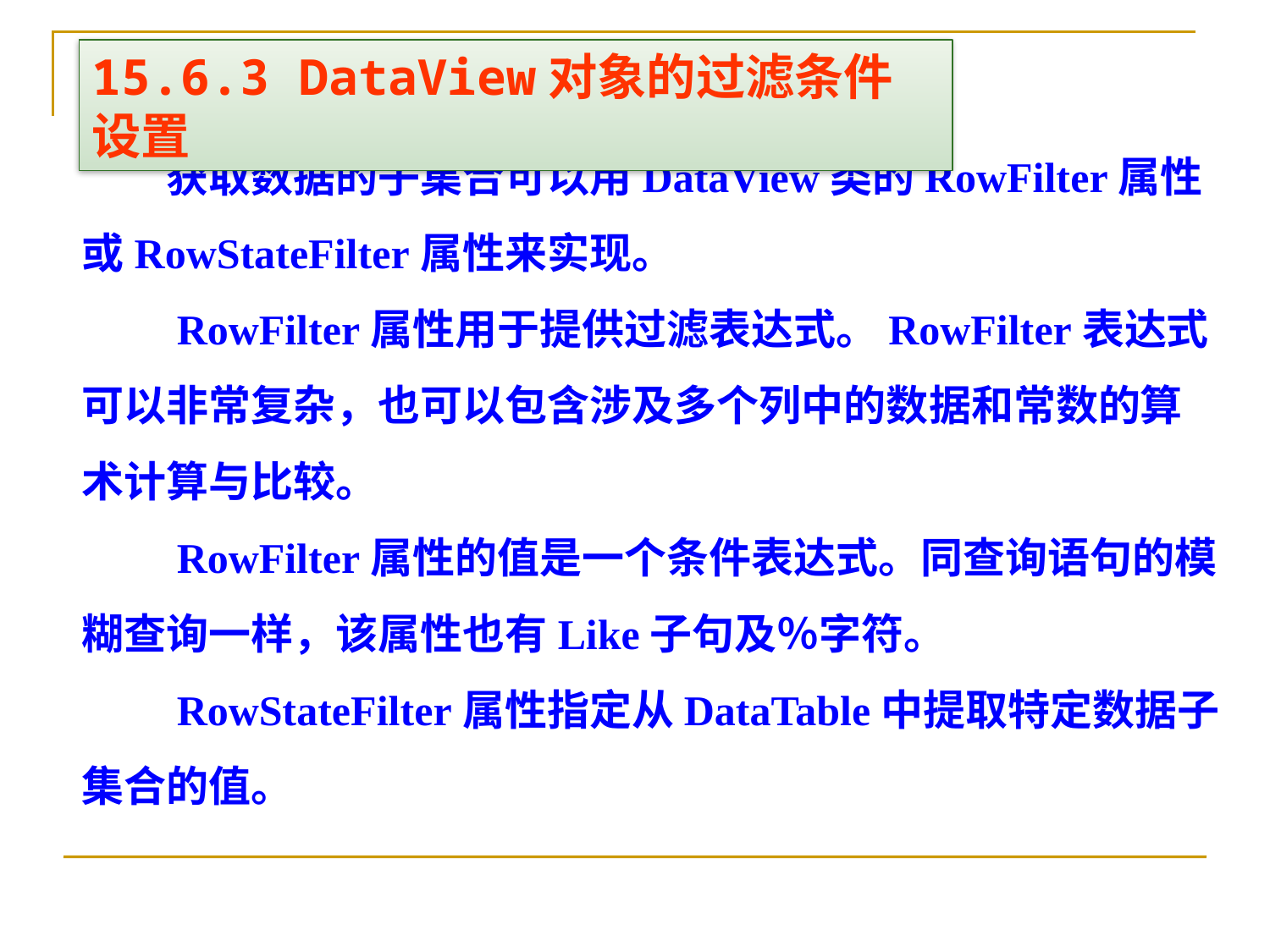

15.6.3 DataView对象的过滤条件设置
　　获取数据的子集合可以用DataView类的RowFilter属性或RowStateFilter属性来实现。
　　RowFilter属性用于提供过滤表达式。RowFilter表达式可以非常复杂，也可以包含涉及多个列中的数据和常数的算术计算与比较。
　　RowFilter属性的值是一个条件表达式。同查询语句的模糊查询一样，该属性也有Like子句及％字符。
　　RowStateFilter属性指定从DataTable中提取特定数据子集合的值。